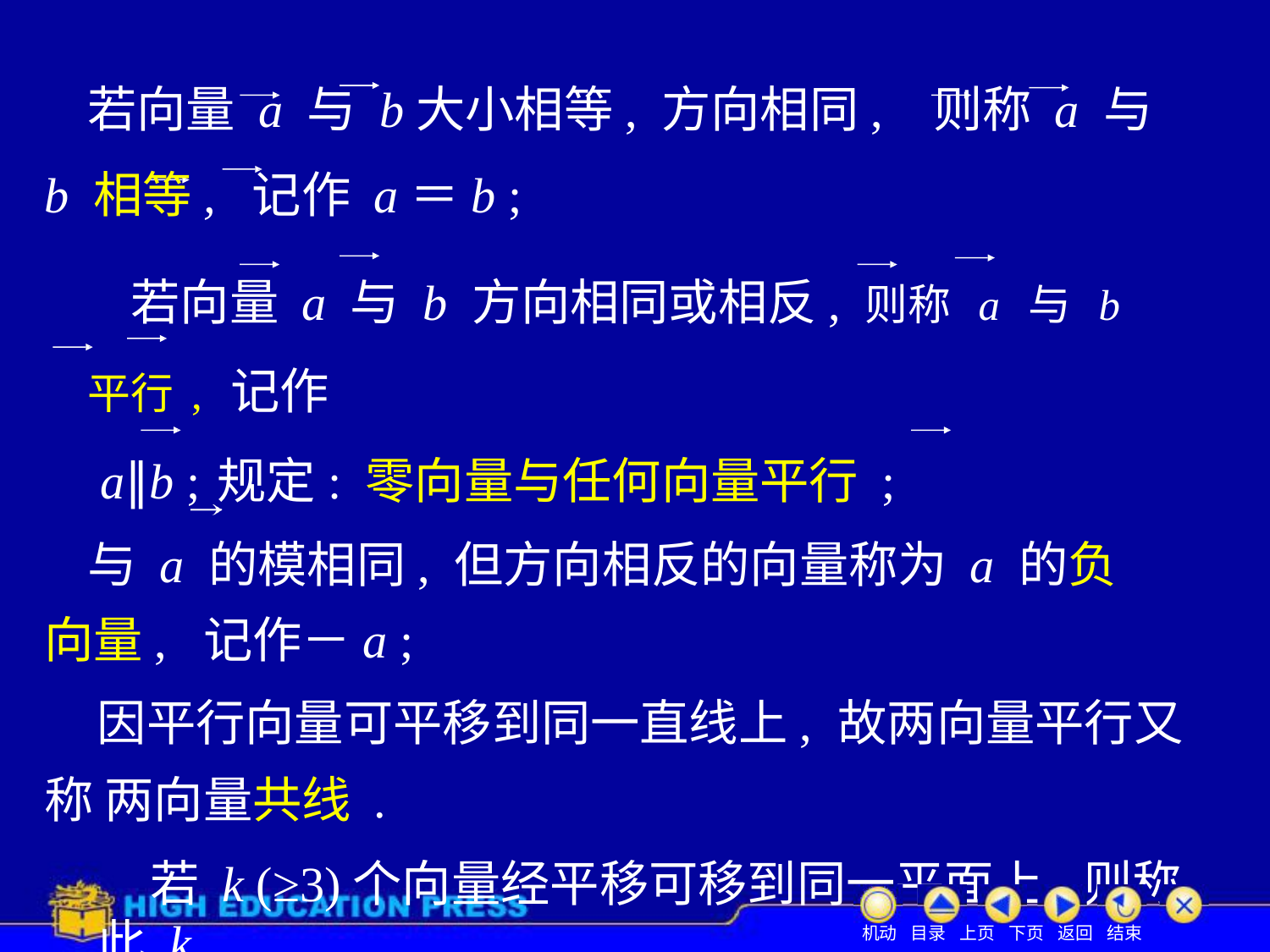

若向量 a 与 b大小相等, 方向相同,	则称 a 与 b 相等,  记作 a＝b ;
若向量 a 与 b 方向相同或相反, 则称 a 与 b 平行, 记作
a∥b ;	规定: 零向量与任何向量平行 ;
与 a 的模相同, 但方向相反的向量称为 a 的负向量,  记作－a ;
因平行向量可平移到同一直线上, 故两向量平行又称 两向量共线 .
若 k (≥3)个向量经平移可移到同一平面上 ,	则称此 k
个向量共面 .

机动 目录 上页 下页 返回 结束